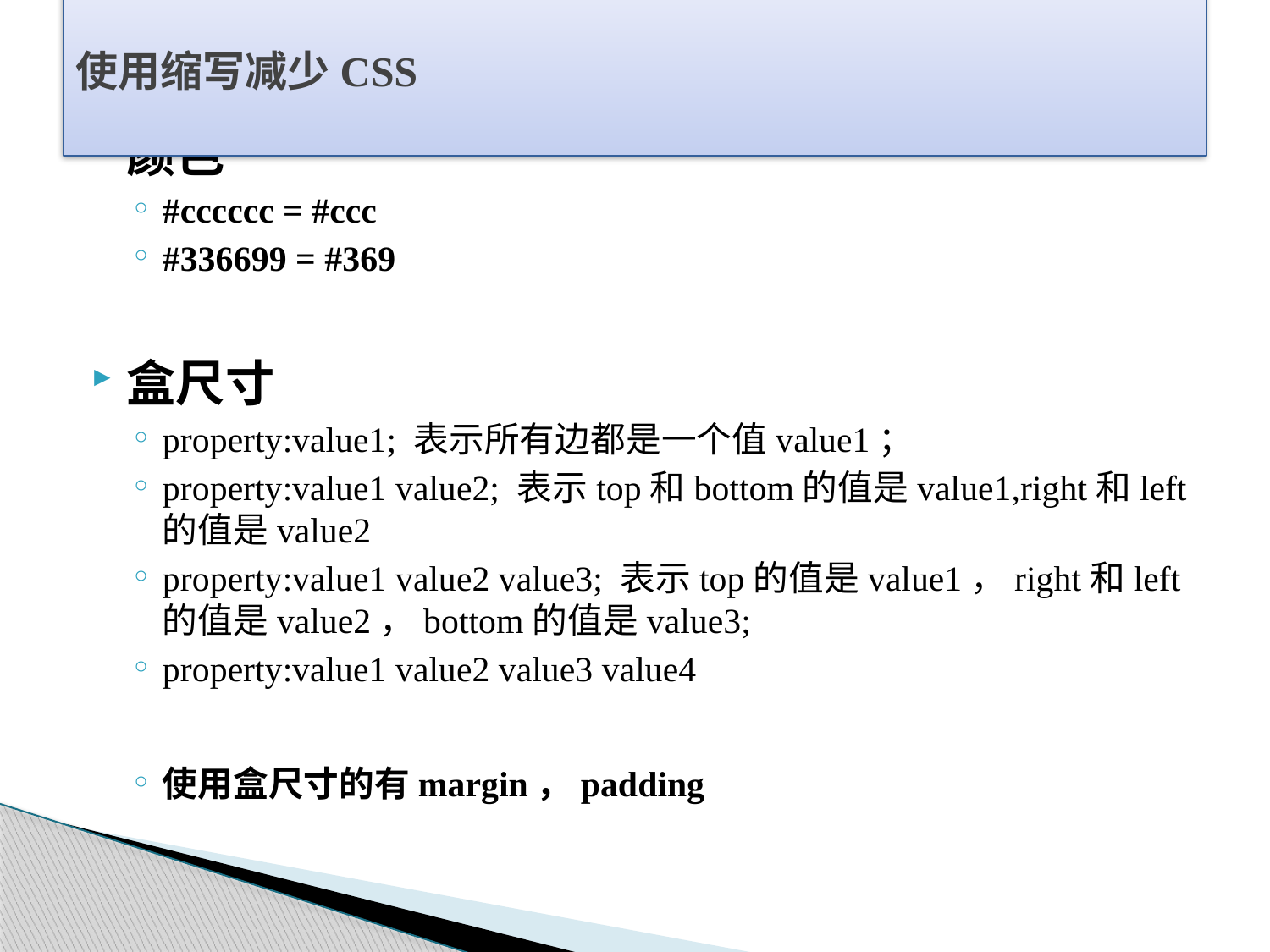

# 使用缩写减少CSS
颜色
#cccccc = #ccc
#336699 = #369

盒尺寸
property:value1; 表示所有边都是一个值value1；
property:value1 value2; 表示top和bottom的值是value1,right和left的值是value2
property:value1 value2 value3; 表示top的值是value1，right和left的值是value2，bottom的值是value3;
property:value1 value2 value3 value4

使用盒尺寸的有margin，padding